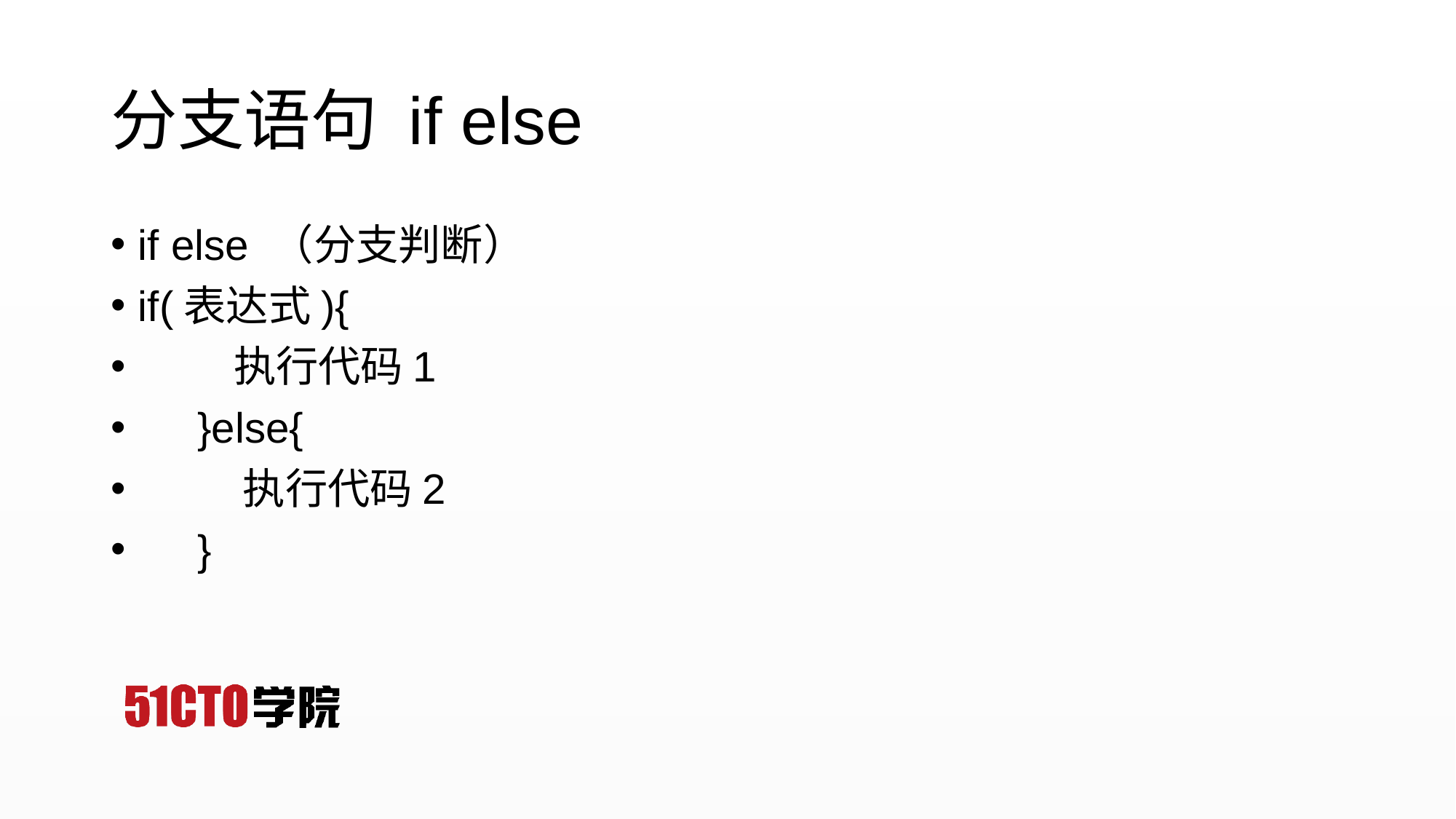

分支语句 if else
if else （分支判断）
if(表达式){
         执行代码1
     }else{
          执行代码2
     }